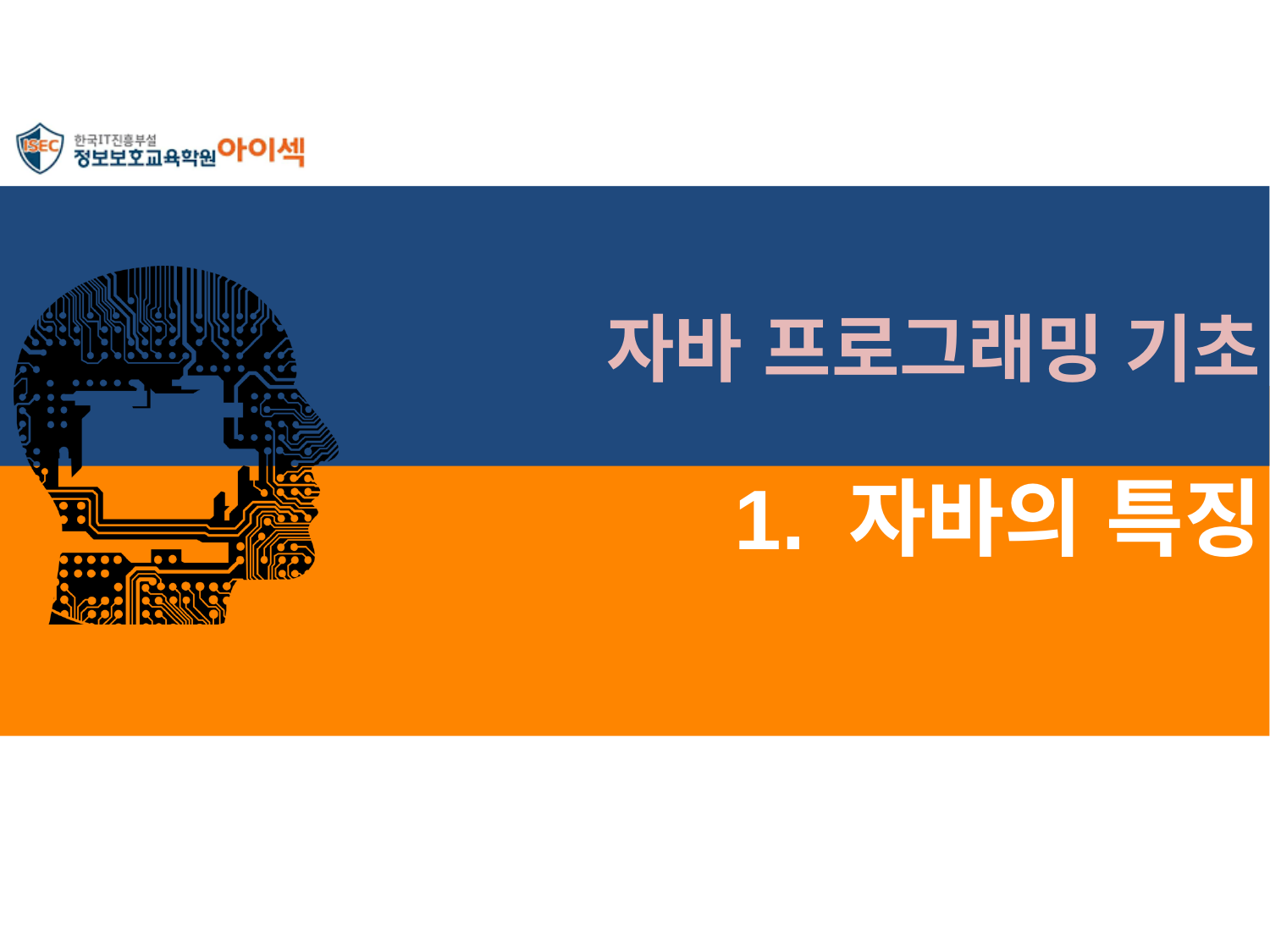

자바 프로그래밍 기초
# 1. 자바의 특징